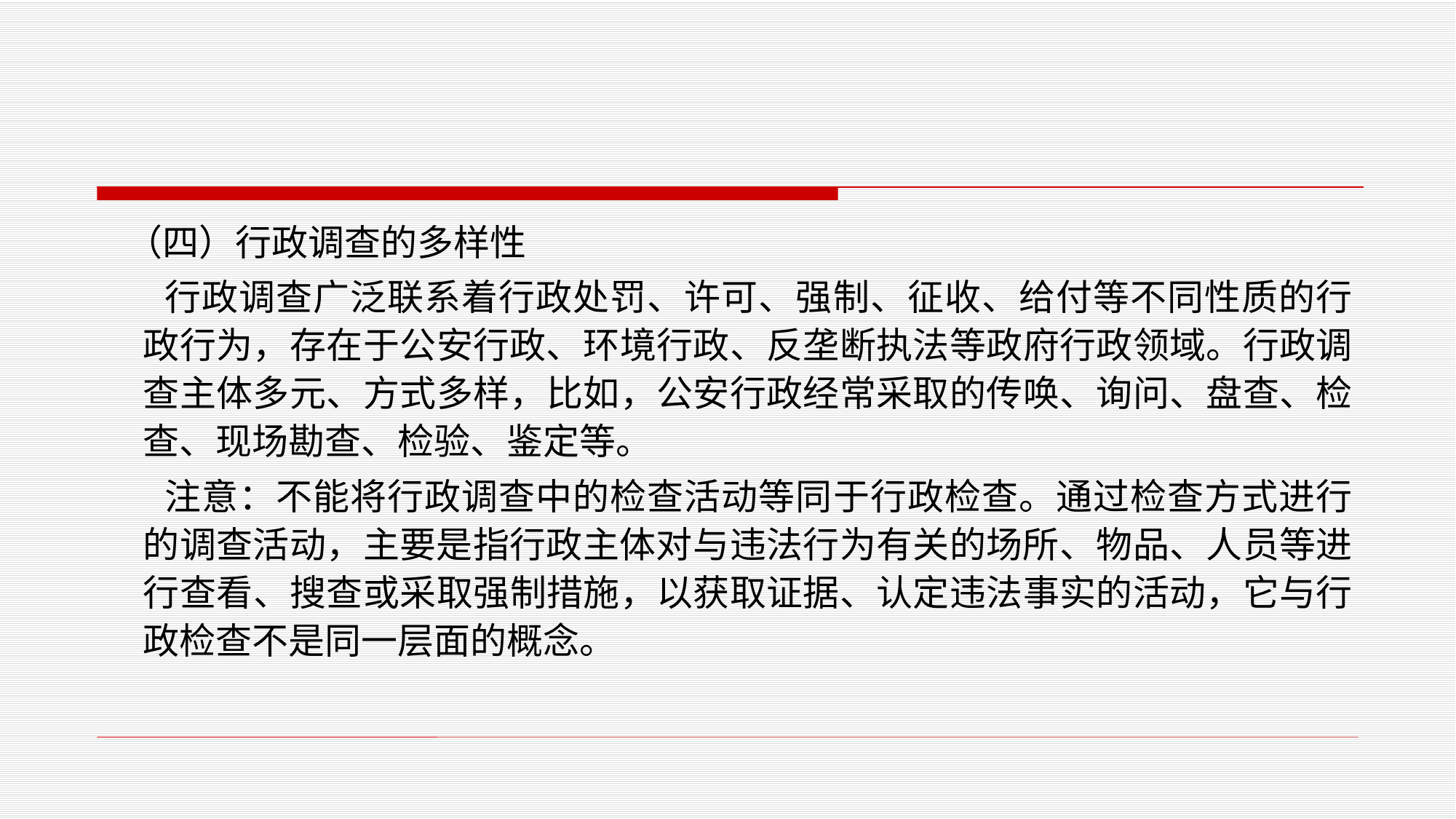

#
  （四）行政调查的多样性
      行政调查广泛联系着行政处罚、许可、强制、征收、给付等不同性质的行政行为，存在于公安行政、环境行政、反垄断执法等政府行政领域。行政调查主体多元、方式多样，比如，公安行政经常采取的传唤、询问、盘查、检查、现场勘查、检验、鉴定等。
      注意：不能将行政调查中的检查活动等同于行政检查。通过检查方式进行的调查活动，主要是指行政主体对与违法行为有关的场所、物品、人员等进行查看、搜查或采取强制措施，以获取证据、认定违法事实的活动，它与行政检查不是同一层面的概念。